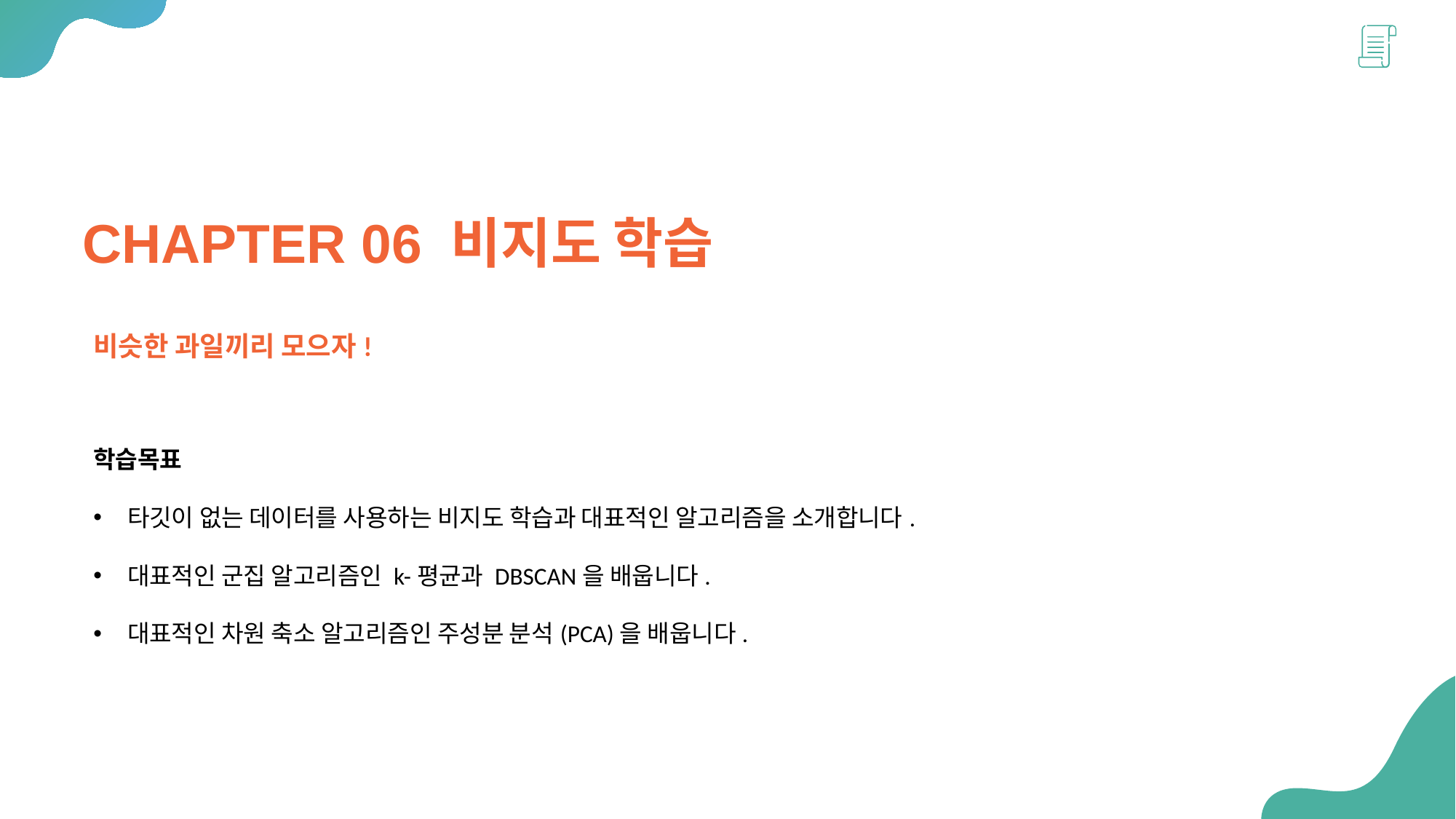

CHAPTER 06 비지도 학습
비슷한 과일끼리 모으자!
학습목표
타깃이 없는 데이터를 사용하는 비지도 학습과 대표적인 알고리즘을 소개합니다.
대표적인 군집 알고리즘인 k-평균과 DBSCAN을 배웁니다.
대표적인 차원 축소 알고리즘인 주성분 분석(PCA)을 배웁니다.